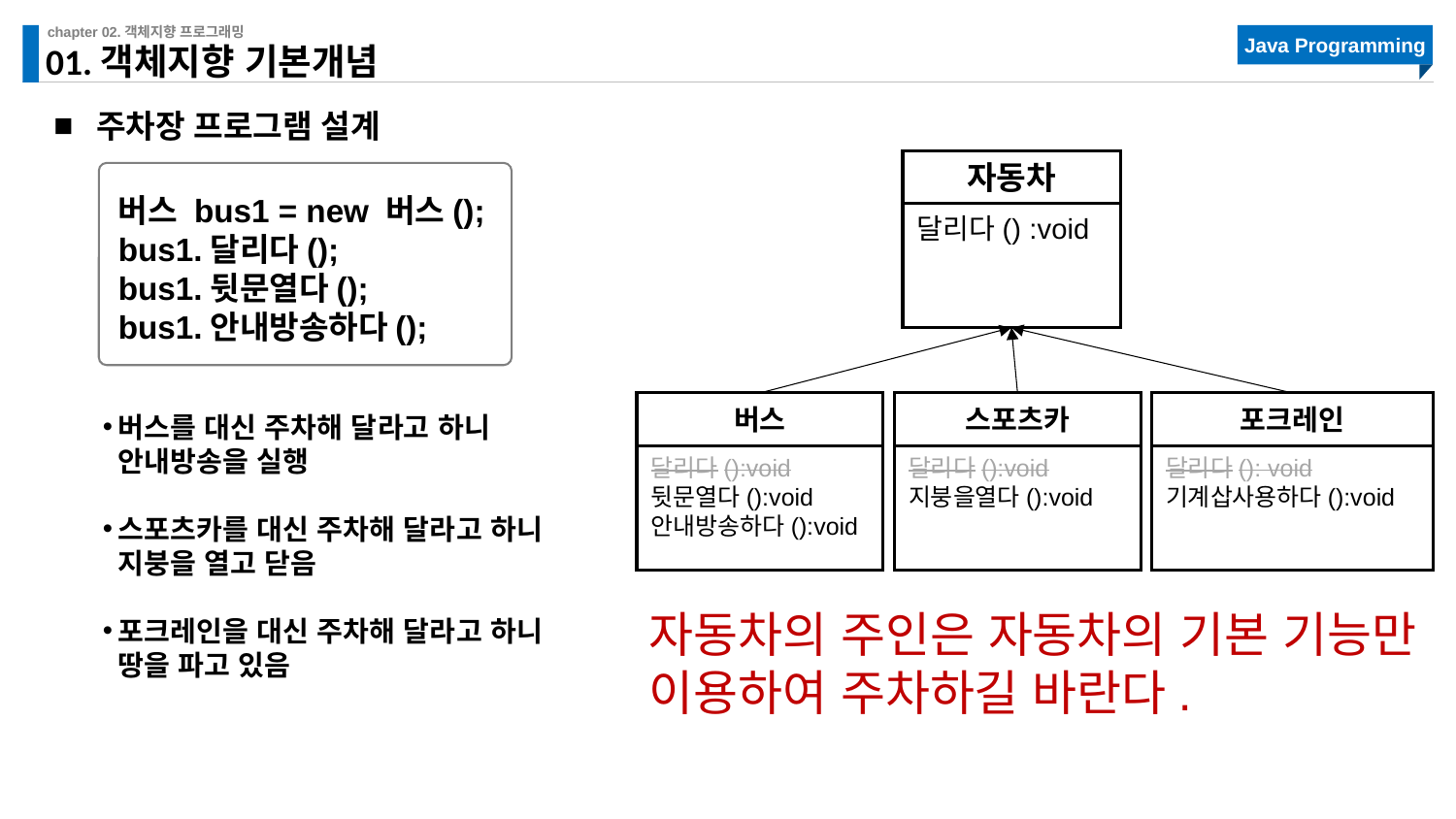

# 01.객체지향 기본개념
주차장 프로그램 설계
자동차
달리다() :void
버스 bus1 = new 버스();
bus1.달리다();
bus1.뒷문열다();
bus1.안내방송하다();
버스
달리다():void
뒷문열다():void
안내방송하다():void
스포츠카
달리다():void
지붕을열다():void
포크레인
달리다(): void
기계삽사용하다():void
버스를 대신 주차해 달라고 하니
안내방송을 실행

스포츠카를 대신 주차해 달라고 하니
지붕을 열고 닫음

포크레인을 대신 주차해 달라고 하니
땅을 파고 있음

자동차의 주인은 자동차의 기본 기능만
이용하여 주차하길 바란다.